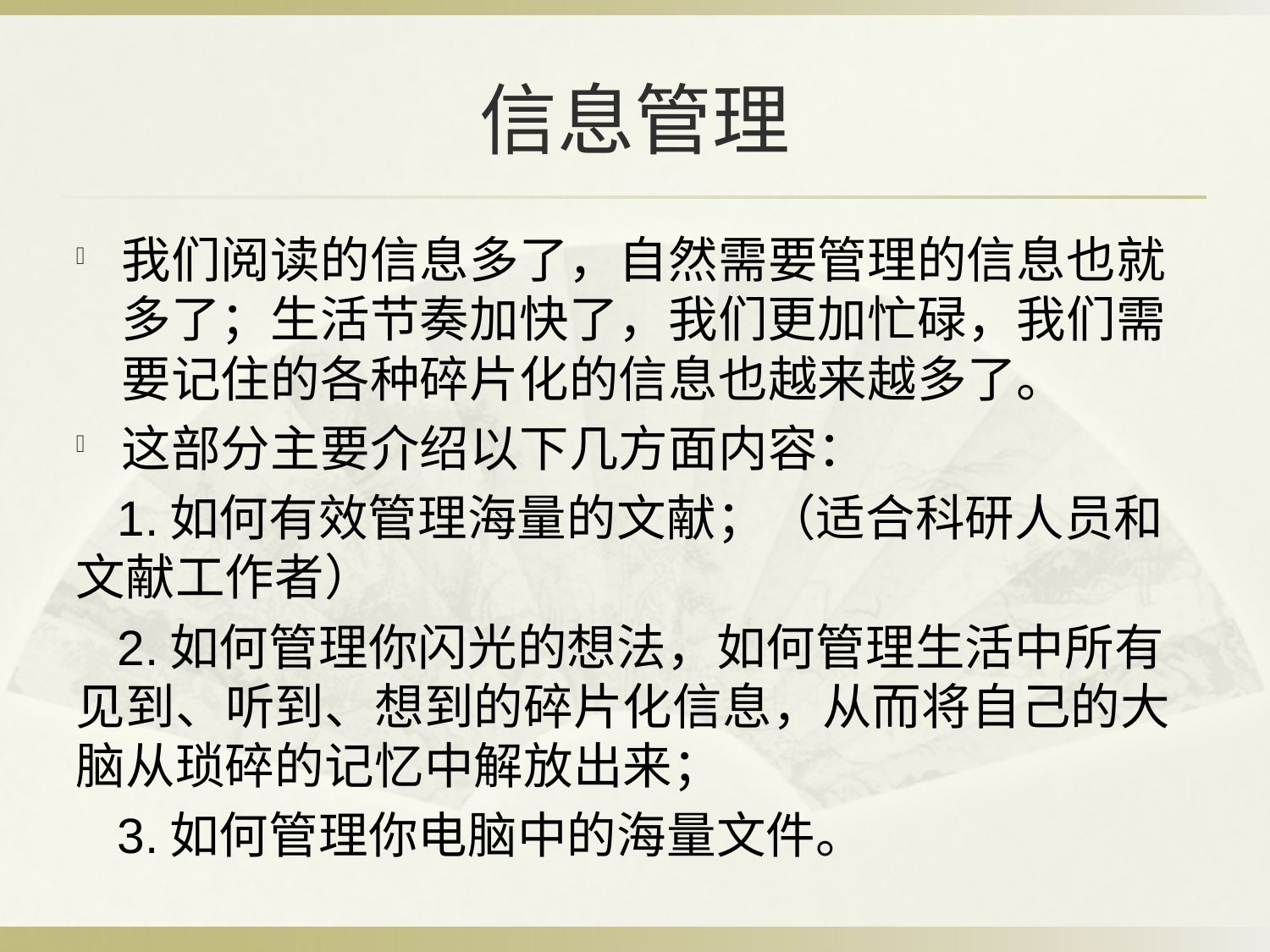

# 信息管理
我们阅读的信息多了，自然需要管理的信息也就多了；生活节奏加快了，我们更加忙碌，我们需要记住的各种碎片化的信息也越来越多了。
这部分主要介绍以下几方面内容：
   1.如何有效管理海量的文献；（适合科研人员和文献工作者）
   2.如何管理你闪光的想法，如何管理生活中所有见到、听到、想到的碎片化信息，从而将自己的大脑从琐碎的记忆中解放出来；
   3.如何管理你电脑中的海量文件。